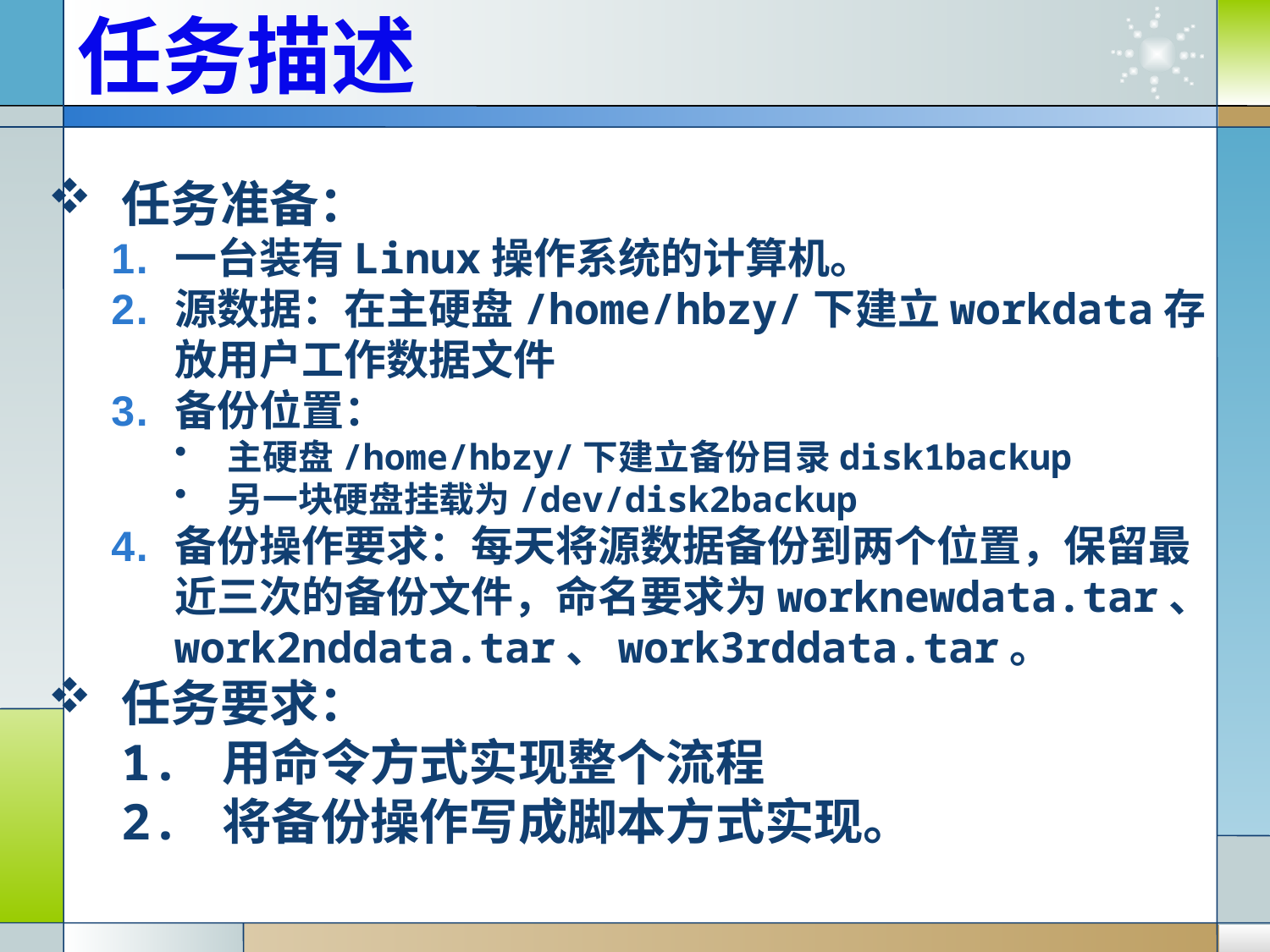

# 任务描述
任务准备：
一台装有Linux操作系统的计算机。
源数据：在主硬盘/home/hbzy/下建立workdata存放用户工作数据文件
备份位置：
主硬盘/home/hbzy/下建立备份目录disk1backup
另一块硬盘挂载为/dev/disk2backup
备份操作要求：每天将源数据备份到两个位置，保留最近三次的备份文件，命名要求为worknewdata.tar、work2nddata.tar、work3rddata.tar。
任务要求：
	1. 用命令方式实现整个流程
	2. 将备份操作写成脚本方式实现。